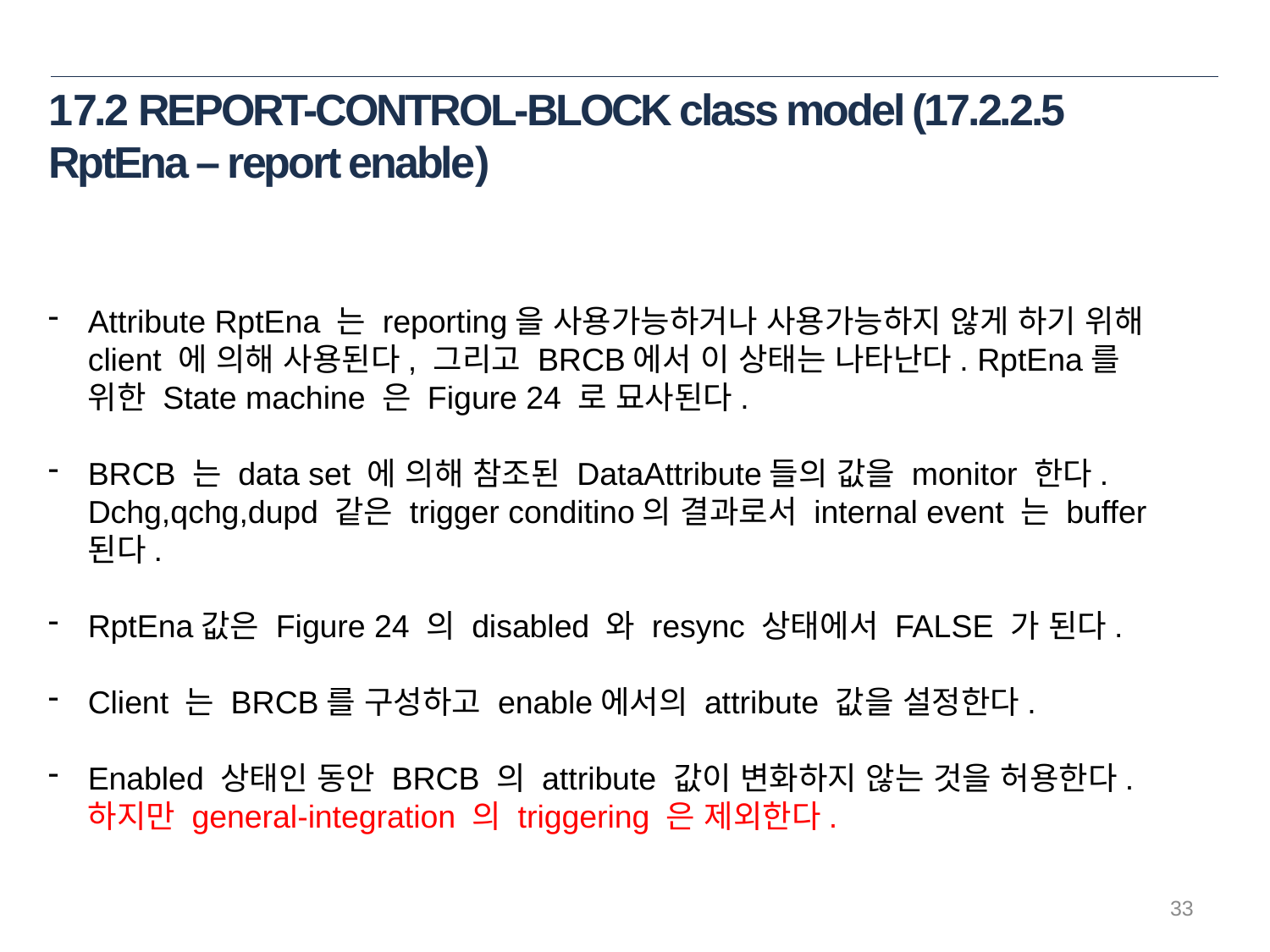

17.2 REPORT-CONTROL-BLOCK class model (17.2.2.5 RptEna – report enable)
Attribute RptEna 는 reporting을 사용가능하거나 사용가능하지 않게 하기 위해 client 에 의해 사용된다, 그리고 BRCB에서 이 상태는 나타난다. RptEna를 위한 State machine 은 Figure 24 로 묘사된다.

BRCB 는 data set 에 의해 참조된 DataAttribute들의 값을 monitor 한다. Dchg,qchg,dupd 같은 trigger conditino의 결과로서 internal event 는 buffer 된다.

RptEna값은 Figure 24 의 disabled 와 resync 상태에서 FALSE 가 된다.

Client 는 BRCB를 구성하고 enable에서의 attribute 값을 설정한다.

Enabled 상태인 동안 BRCB 의 attribute 값이 변화하지 않는 것을 허용한다. 하지만 general-integration 의 triggering 은 제외한다.
33